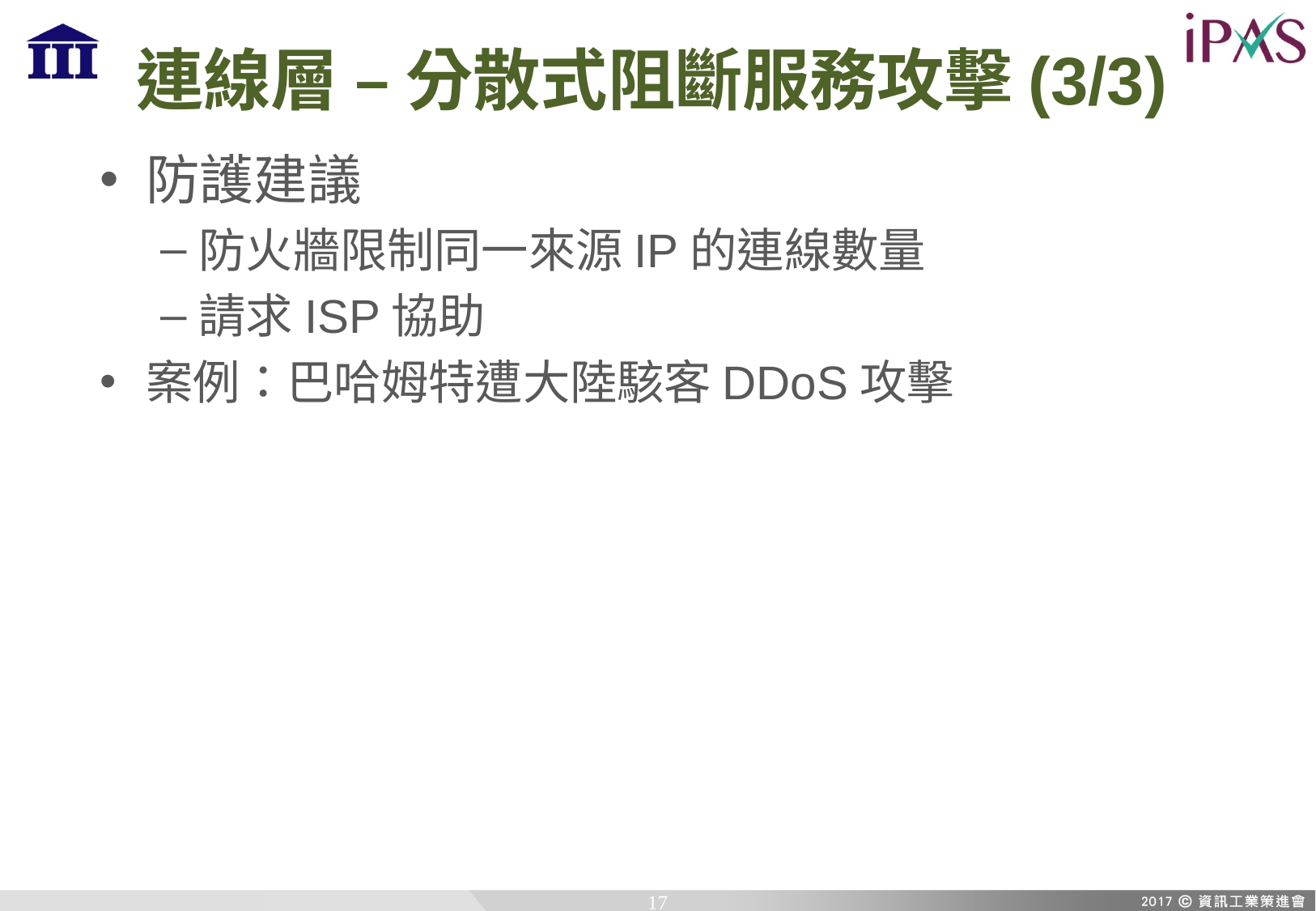

# 連線層 – 分散式阻斷服務攻擊(3/3)
防護建議
防火牆限制同一來源IP的連線數量
請求ISP協助
案例：巴哈姆特遭大陸駭客DDoS攻擊

17